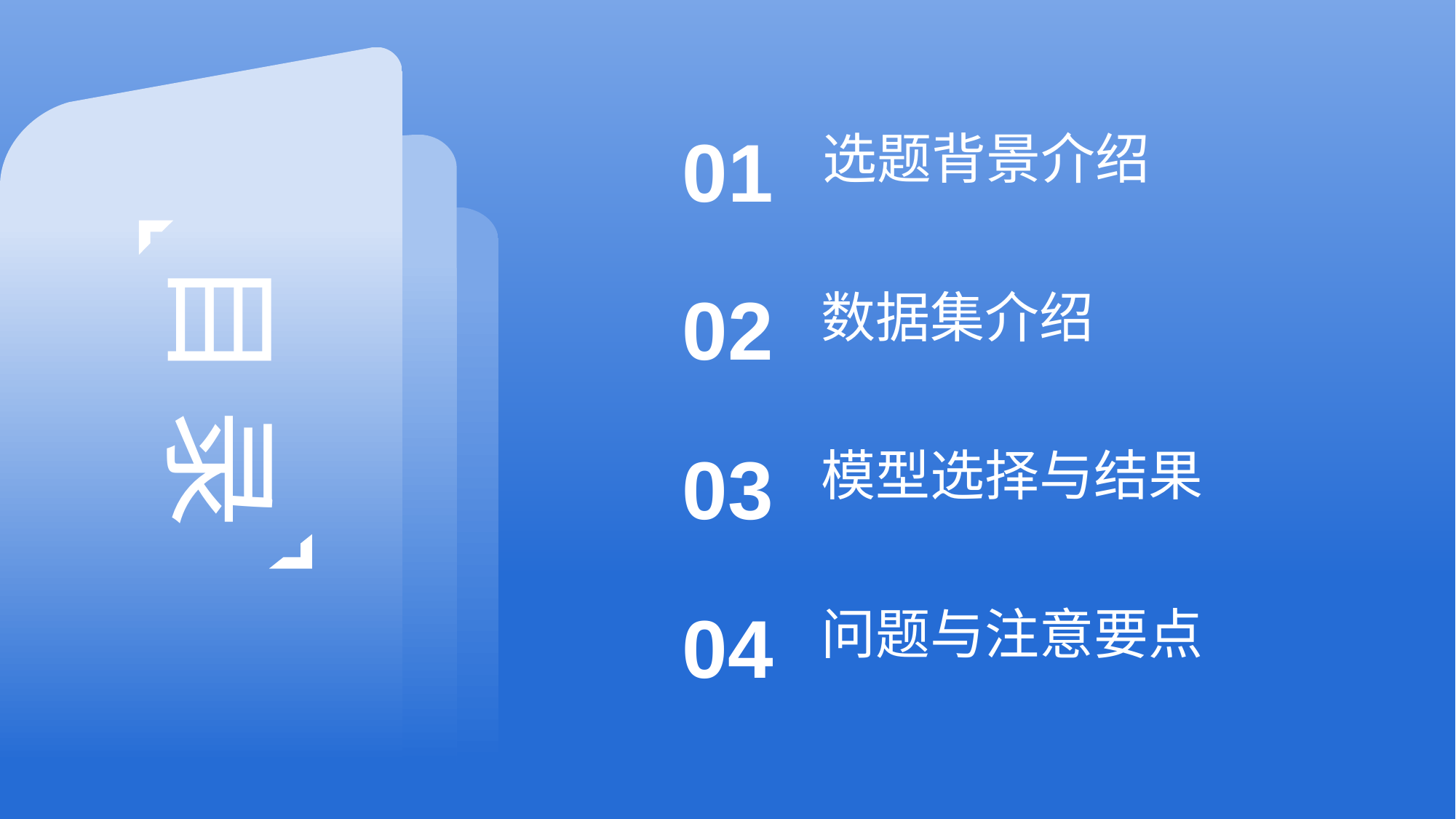

01
选题背景介绍

目 录
02
数据集介绍
03
模型选择与结果

04
问题与注意要点